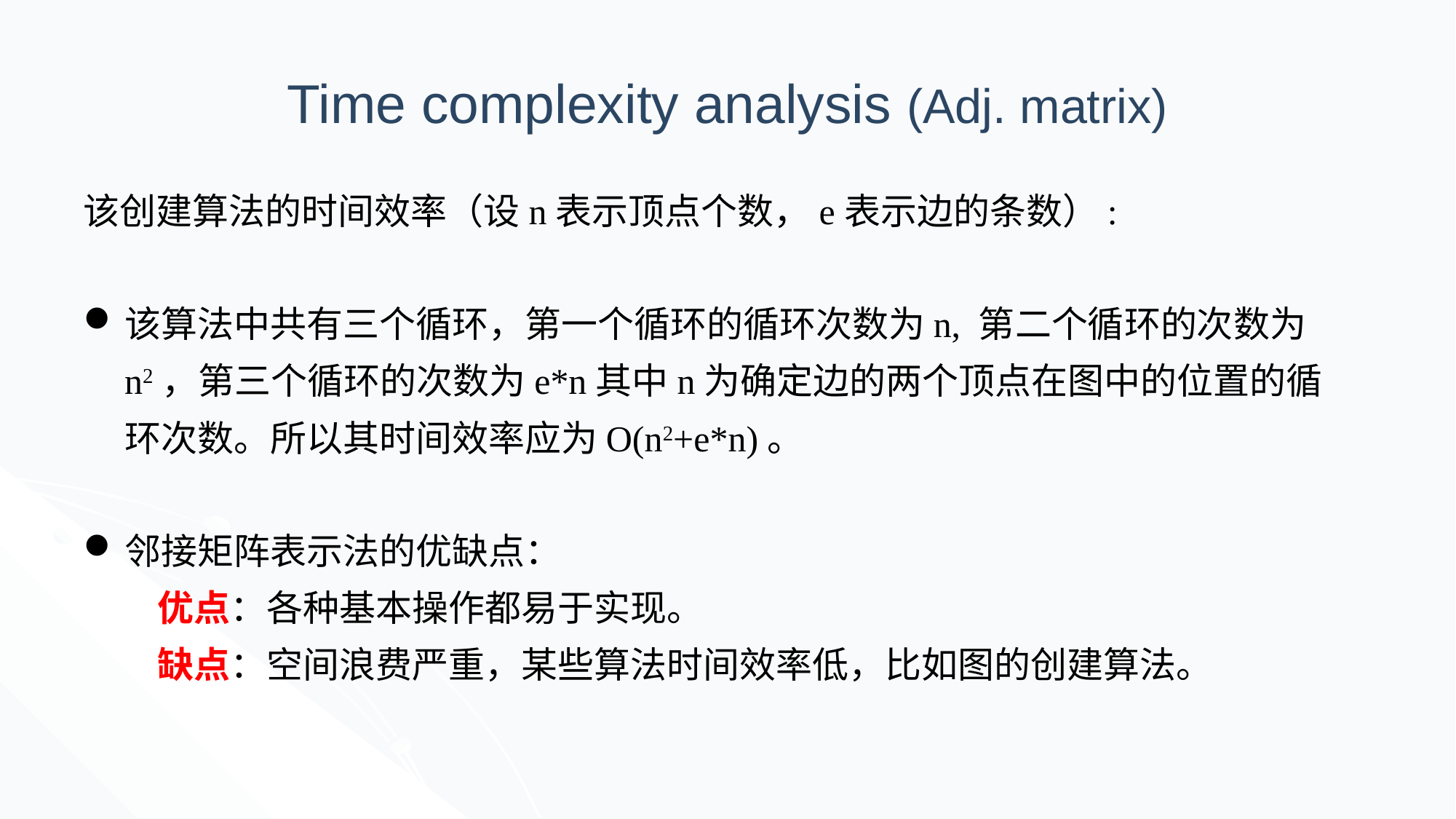

# Time complexity analysis (Adj. matrix)
该创建算法的时间效率（设n表示顶点个数，e表示边的条数）:

该算法中共有三个循环，第一个循环的循环次数为n, 第二个循环的次数为n2，第三个循环的次数为e*n其中n为确定边的两个顶点在图中的位置的循环次数。所以其时间效率应为O(n2+e*n)。

邻接矩阵表示法的优缺点：
        优点：各种基本操作都易于实现。
        缺点：空间浪费严重，某些算法时间效率低，比如图的创建算法。